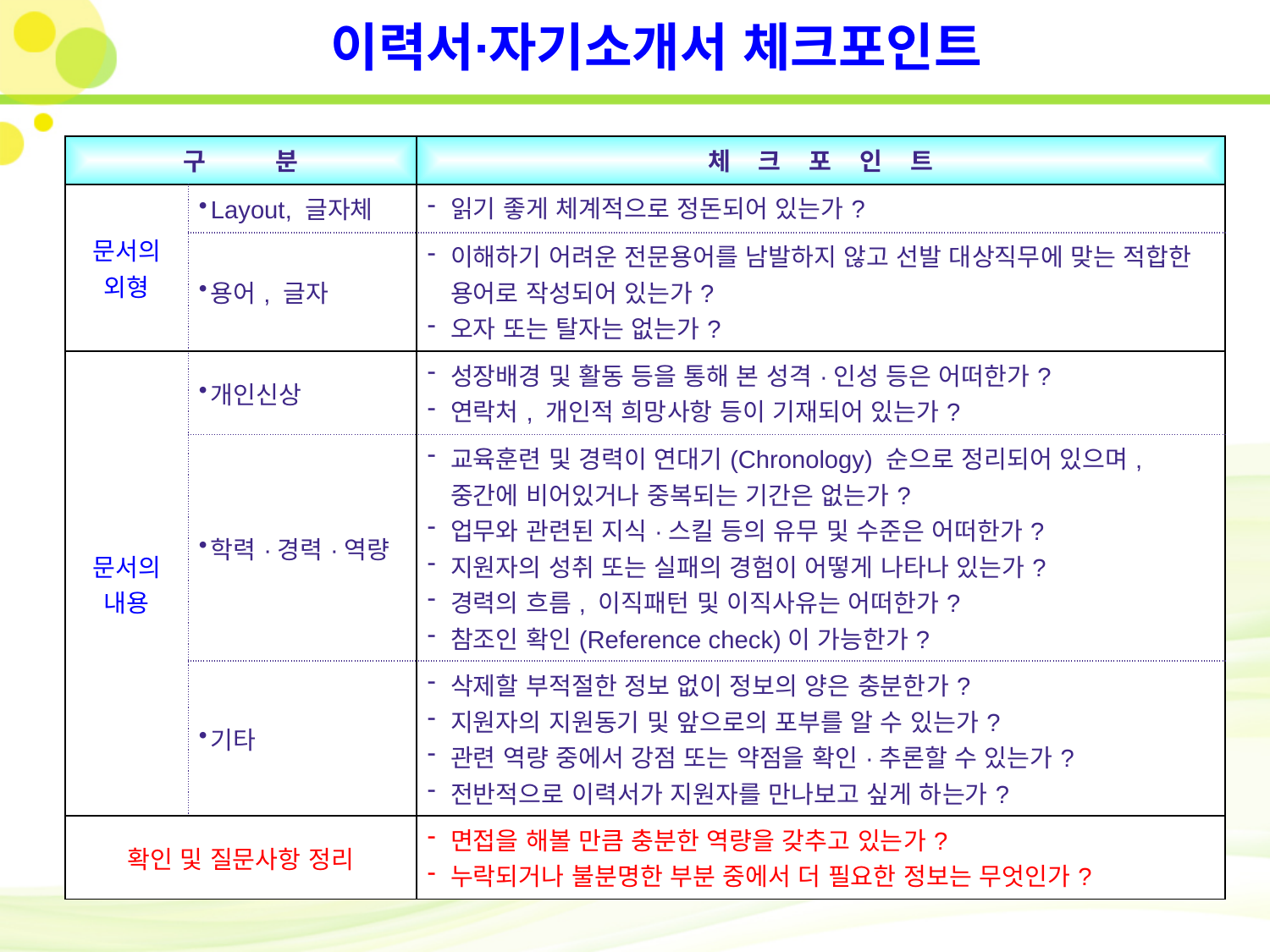

이력서∙자기소개서 체크포인트
| 구 분 |  | 체 크 포 인 트 |
| --- | --- | --- |
| 문서의 외형 | Layout, 글자체 | 읽기 좋게 체계적으로 정돈되어 있는가? |
|  | 용어, 글자 | 이해하기 어려운 전문용어를 남발하지 않고 선발 대상직무에 맞는 적합한 용어로 작성되어 있는가? 오자 또는 탈자는 없는가? |
| 문서의 내용 | 개인신상 | 성장배경 및 활동 등을 통해 본 성격·인성 등은 어떠한가? 연락처, 개인적 희망사항 등이 기재되어 있는가? |
|  | 학력·경력·역량 | 교육훈련 및 경력이 연대기(Chronology) 순으로 정리되어 있으며, 중간에 비어있거나 중복되는 기간은 없는가? 업무와 관련된 지식·스킬 등의 유무 및 수준은 어떠한가? 지원자의 성취 또는 실패의 경험이 어떻게 나타나 있는가? 경력의 흐름, 이직패턴 및 이직사유는 어떠한가? 참조인 확인(Reference check)이 가능한가? |
|  | 기타 | 삭제할 부적절한 정보 없이 정보의 양은 충분한가? 지원자의 지원동기 및 앞으로의 포부를 알 수 있는가? 관련 역량 중에서 강점 또는 약점을 확인·추론할 수 있는가? 전반적으로 이력서가 지원자를 만나보고 싶게 하는가? |
| 확인 및 질문사항 정리 |  | 면접을 해볼 만큼 충분한 역량을 갖추고 있는가? 누락되거나 불분명한 부분 중에서 더 필요한 정보는 무엇인가? |
5